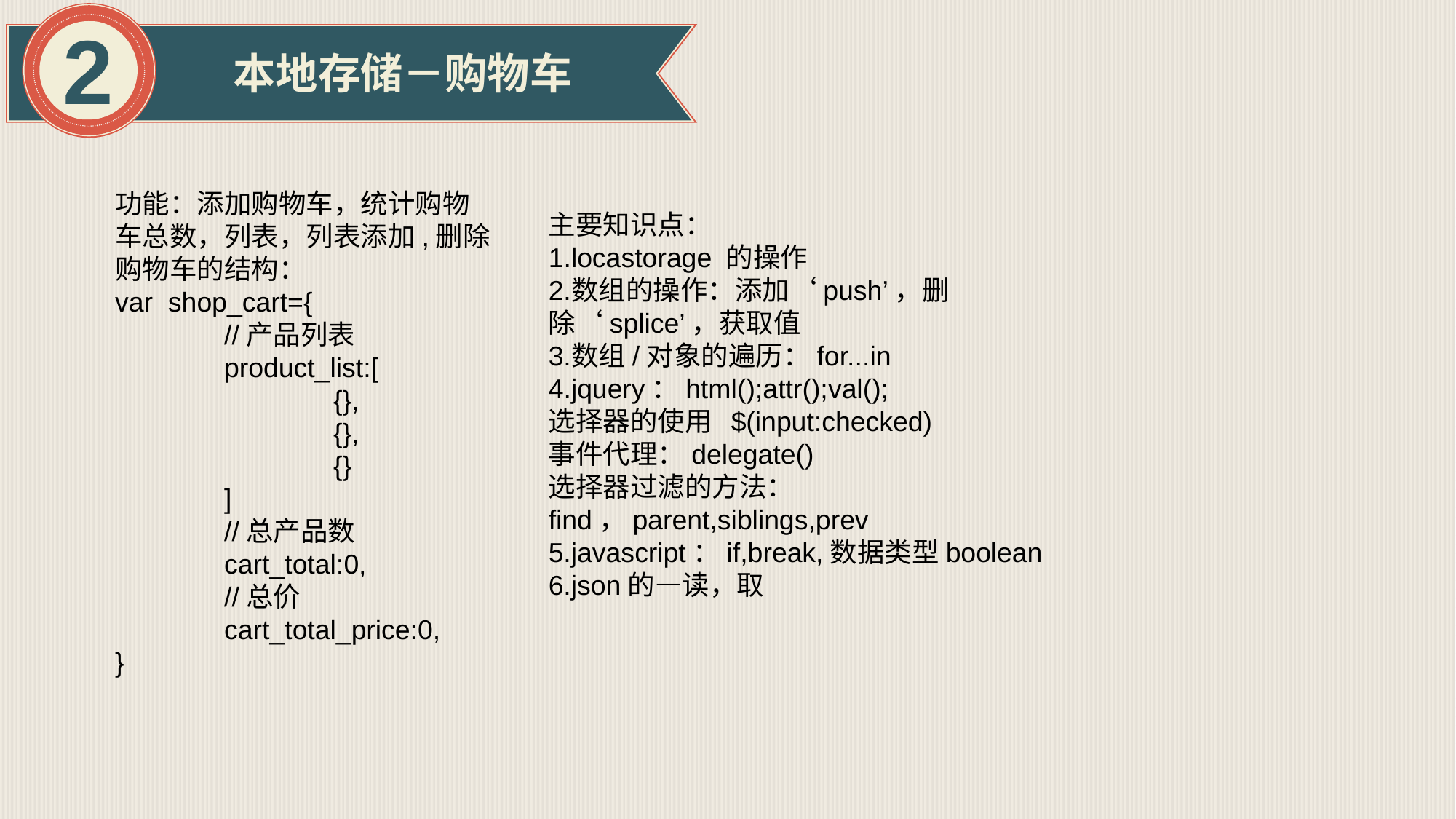

2

本地存储－购物车
功能：添加购物车，统计购物车总数，列表，列表添加,删除
购物车的结构：
var  shop_cart={
	//产品列表
	product_list:[
	{},
	{},
	{}
	]
	//总产品数
	cart_total:0,
	//总价
	cart_total_price:0,
}
主要知识点：
locastorage 的操作
数组的操作：添加‘push’，删除‘splice’，获取值
数组/对象的遍历：for...in
jquery：html();attr();val();
选择器的使用  $(input:checked)
事件代理：delegate()
选择器过滤的方法：find，parent,siblings,prev
5.javascript：if,break,数据类型boolean
6.json的—读，取